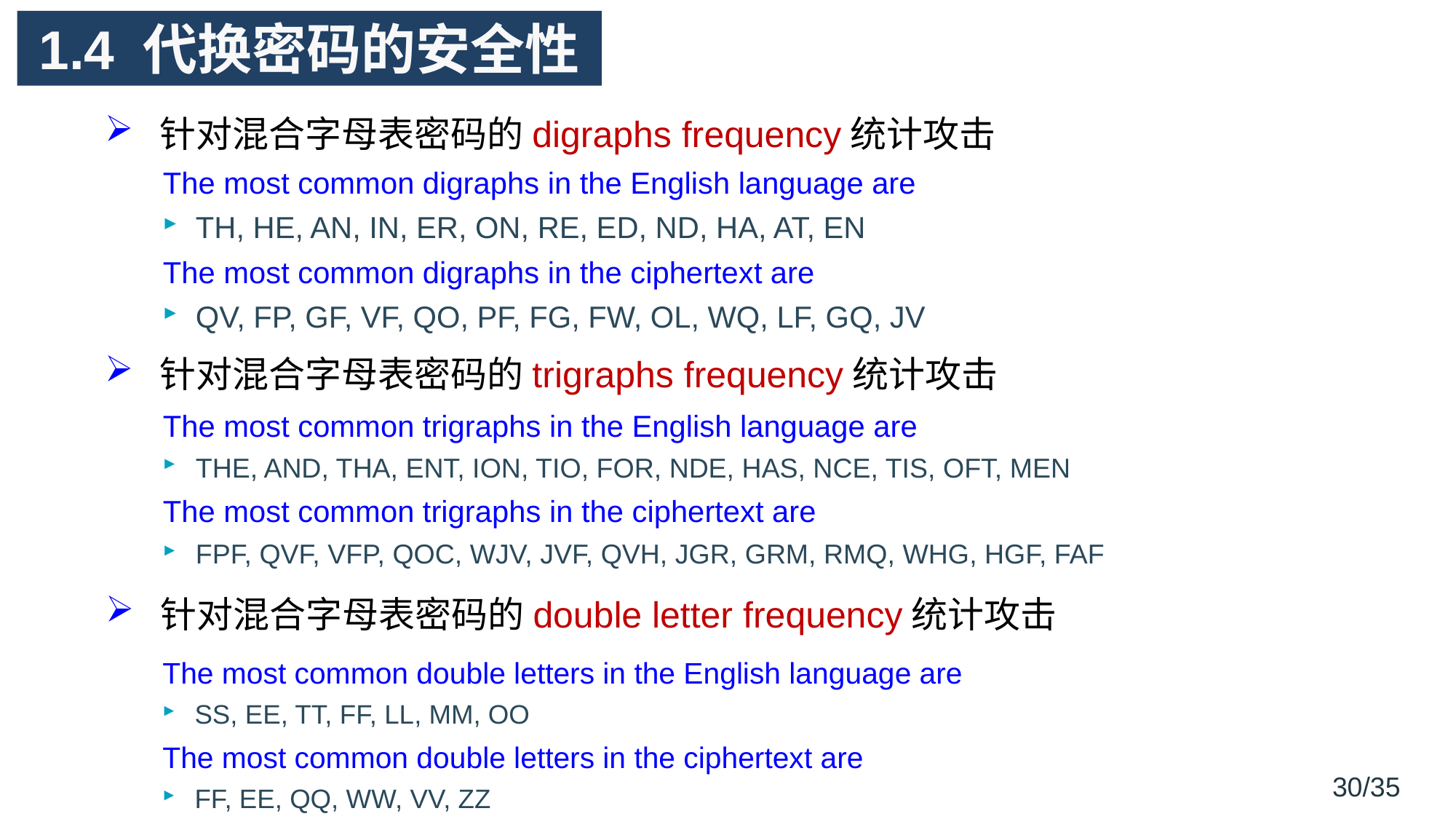

# 1.4 代换密码的安全性
针对混合字母表密码的digraphs frequency统计攻击
The most common digraphs in the English language are
TH, HE, AN, IN, ER, ON, RE, ED, ND, HA, AT, EN
The most common digraphs in the ciphertext are
QV, FP, GF, VF, QO, PF, FG, FW, OL, WQ, LF, GQ, JV
针对混合字母表密码的trigraphs frequency统计攻击
The most common trigraphs in the English language are
THE, AND, THA, ENT, ION, TIO, FOR, NDE, HAS, NCE, TIS, OFT, MEN
The most common trigraphs in the ciphertext are
FPF, QVF, VFP, QOC, WJV, JVF, QVH, JGR, GRM, RMQ, WHG, HGF, FAF
针对混合字母表密码的double letter frequency统计攻击
The most common double letters in the English language are
SS, EE, TT, FF, LL, MM, OO
The most common double letters in the ciphertext are
FF, EE, QQ, WW, VV, ZZ